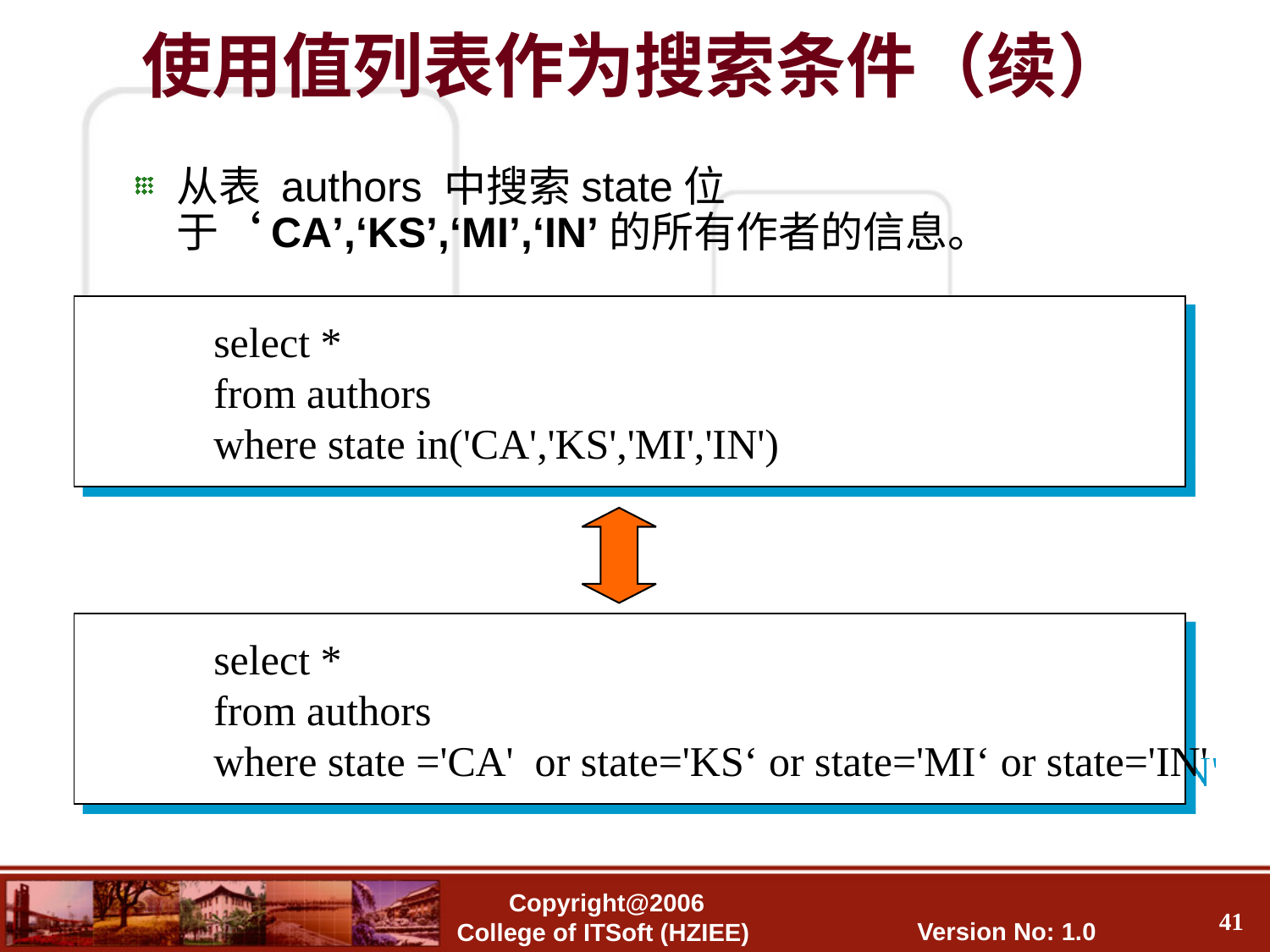

使用值列表作为搜索条件（续）
从表 authors 中搜索state位于‘CA’,‘KS’,‘MI’,‘IN’的所有作者的信息。
select *
from authors
where state in('CA','KS','MI','IN')

select *
from authors
where state ='CA'  or state='KS‘ or state='MI‘ or state='IN'